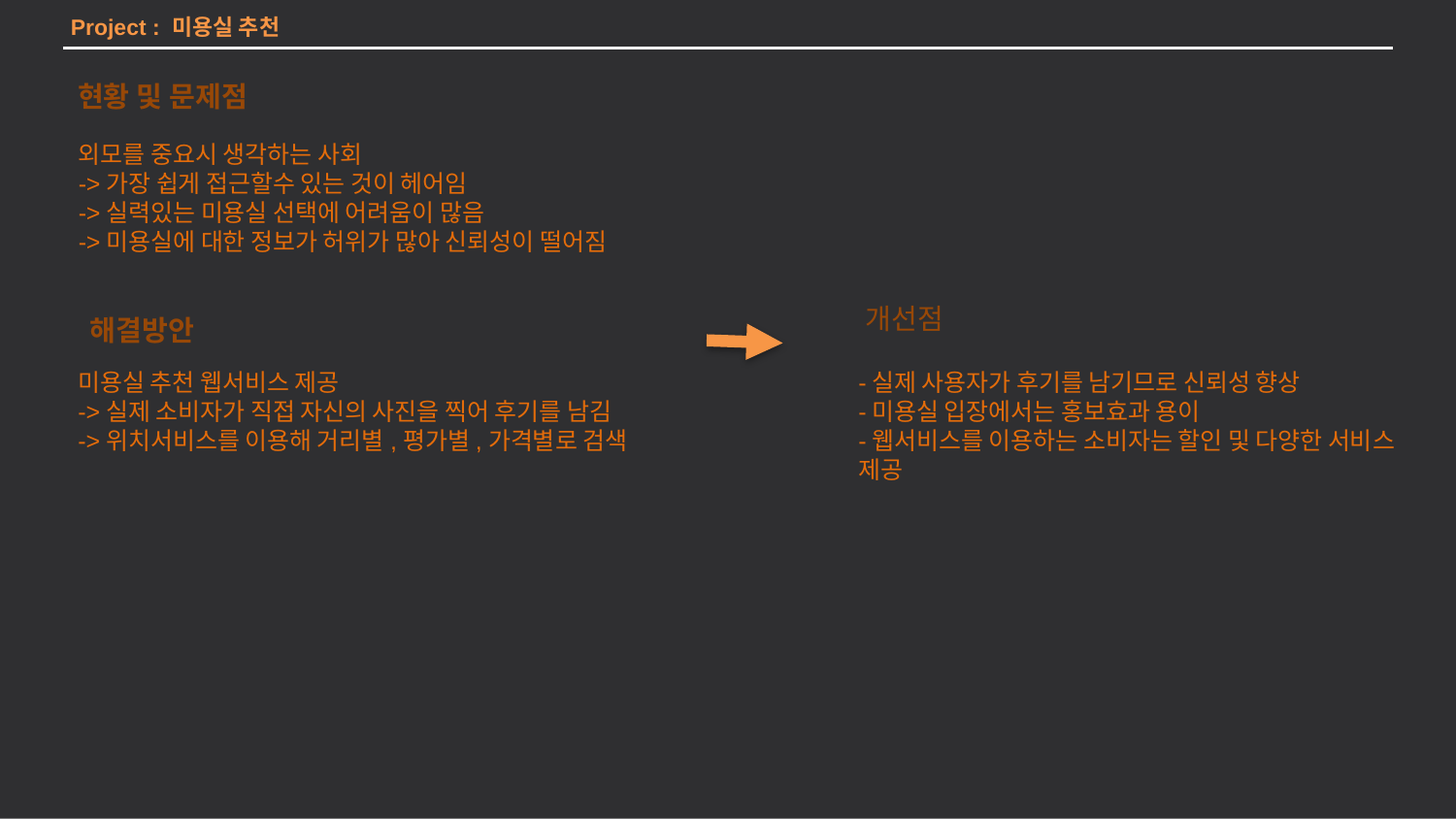

Project : 미용실 추천
현황 및 문제점
외모를 중요시 생각하는 사회
->가장 쉽게 접근할수 있는 것이 헤어임
->실력있는 미용실 선택에 어려움이 많음
->미용실에 대한 정보가 허위가 많아 신뢰성이 떨어짐
개선점
해결방안
미용실 추천 웹서비스 제공
->실제 소비자가 직접 자신의 사진을 찍어 후기를 남김
->위치서비스를 이용해 거리별,평가별,가격별로 검색

-실제 사용자가 후기를 남기므로 신뢰성 향상
-미용실 입장에서는 홍보효과 용이
-웹서비스를 이용하는 소비자는 할인 및 다양한 서비스 제공